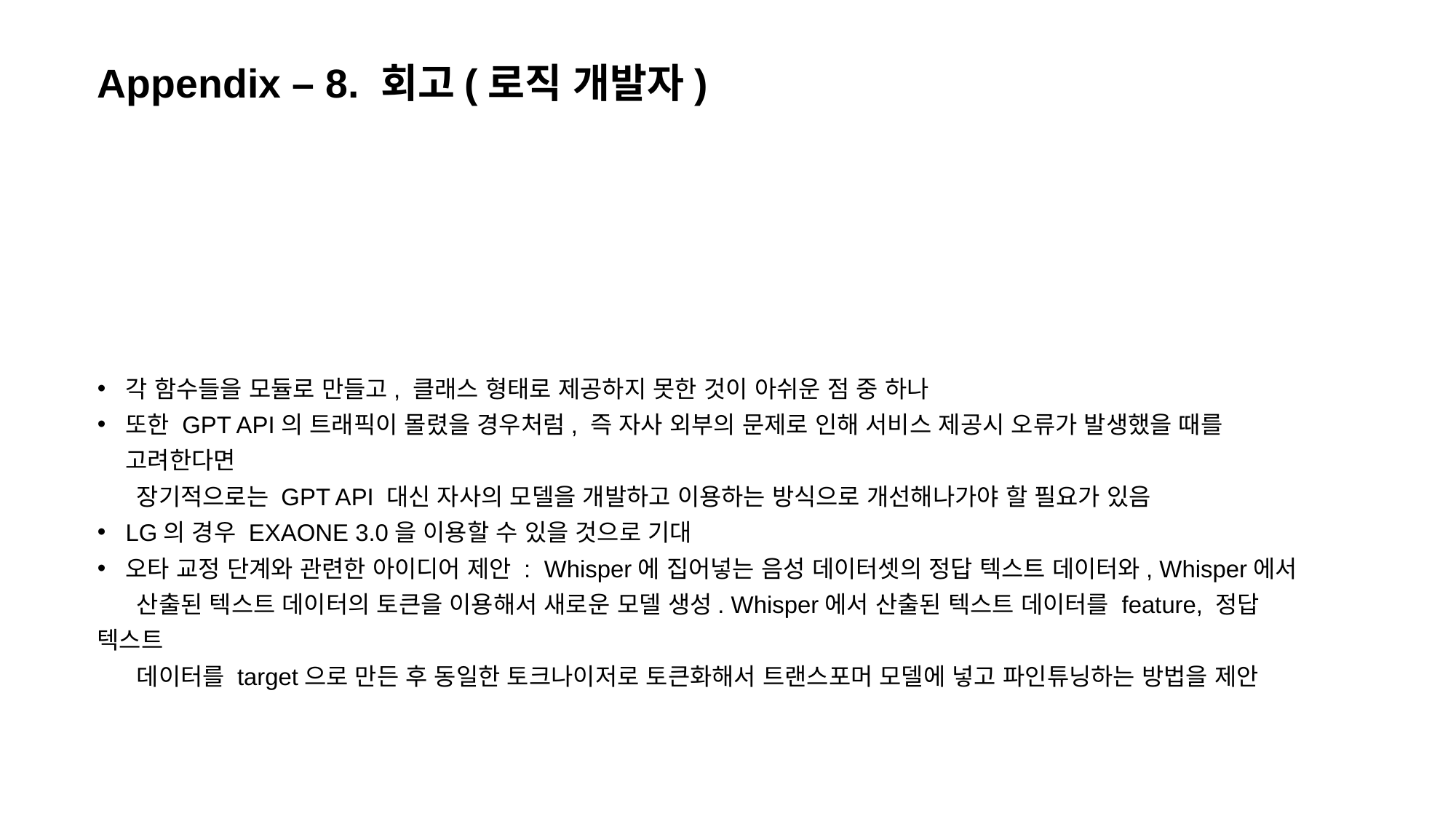

Appendix – 8. 회고(로직 개발자)

각 함수들을 모듈로 만들고, 클래스 형태로 제공하지 못한 것이 아쉬운 점 중 하나
또한 GPT API의 트래픽이 몰렸을 경우처럼, 즉 자사 외부의 문제로 인해 서비스 제공시 오류가 발생했을 때를 고려한다면
     장기적으로는 GPT API 대신 자사의 모델을 개발하고 이용하는 방식으로 개선해나가야 할 필요가 있음
LG의 경우 EXAONE 3.0을 이용할 수 있을 것으로 기대
오타 교정 단계와 관련한 아이디어 제안 :  Whisper에 집어넣는 음성 데이터셋의 정답 텍스트 데이터와, Whisper에서
     산출된 텍스트 데이터의 토큰을 이용해서 새로운 모델 생성. Whisper에서 산출된 텍스트 데이터를 feature, 정답 텍스트
     데이터를 target으로 만든 후 동일한 토크나이저로 토큰화해서 트랜스포머 모델에 넣고 파인튜닝하는 방법을 제안